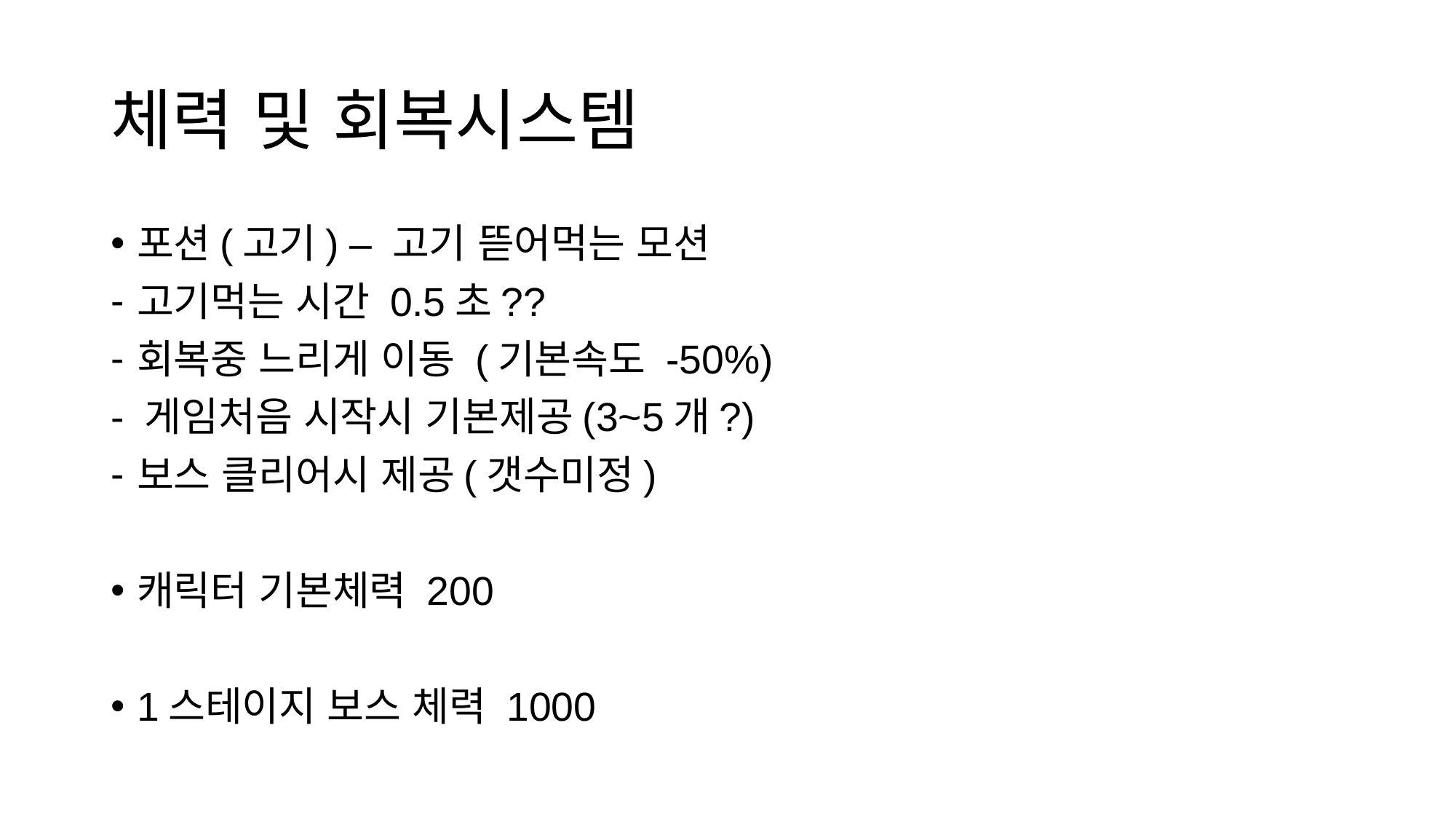

# 체력 및 회복시스템
포션(고기) – 고기 뜯어먹는 모션
고기먹는 시간 0.5초??
회복중 느리게 이동 (기본속도 -50%)
- 게임처음 시작시 기본제공(3~5개?)
보스 클리어시 제공(갯수미정)

캐릭터 기본체력 200

1스테이지 보스 체력 1000